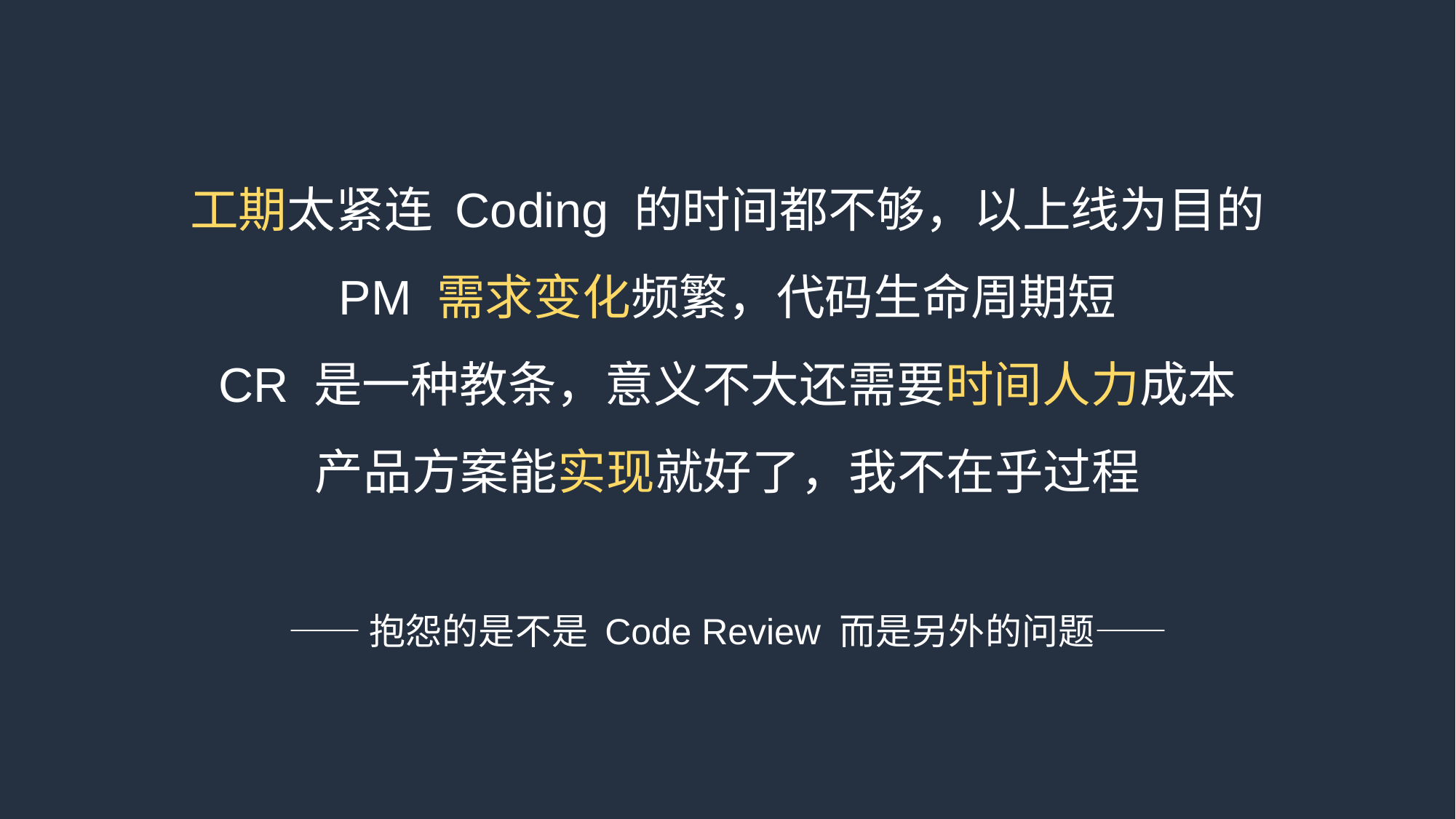

工期太紧连 Coding 的时间都不够，以上线为目的
PM 需求变化频繁，代码生命周期短
CR 是一种教条，意义不大还需要时间人力成本
产品方案能实现就好了，我不在乎过程

——抱怨的是不是 Code Review 而是另外的问题——